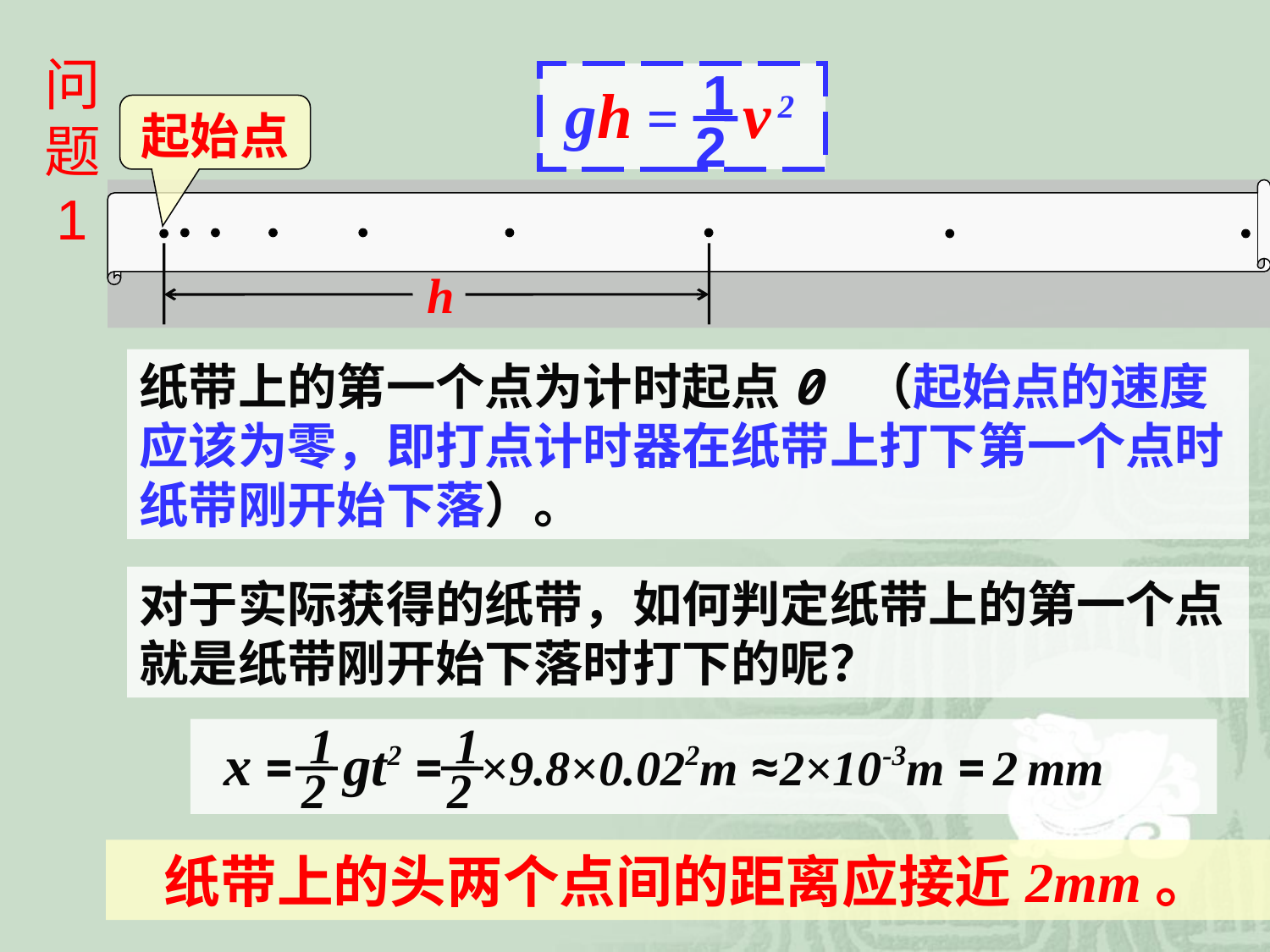

问题1
1
v 2
2

gh =

起始点

h

纸带上的第一个点为计时起点0 （起始点的速度应该为零，即打点计时器在纸带上打下第一个点时纸带刚开始下落）。
对于实际获得的纸带，如何判定纸带上的第一个点就是纸带刚开始下落时打下的呢？
1
2

1
2

x =    gt2 =   ×9.8×0.022m ≈2×10-3m = 2 mm
纸带上的头两个点间的距离应接近2mm。